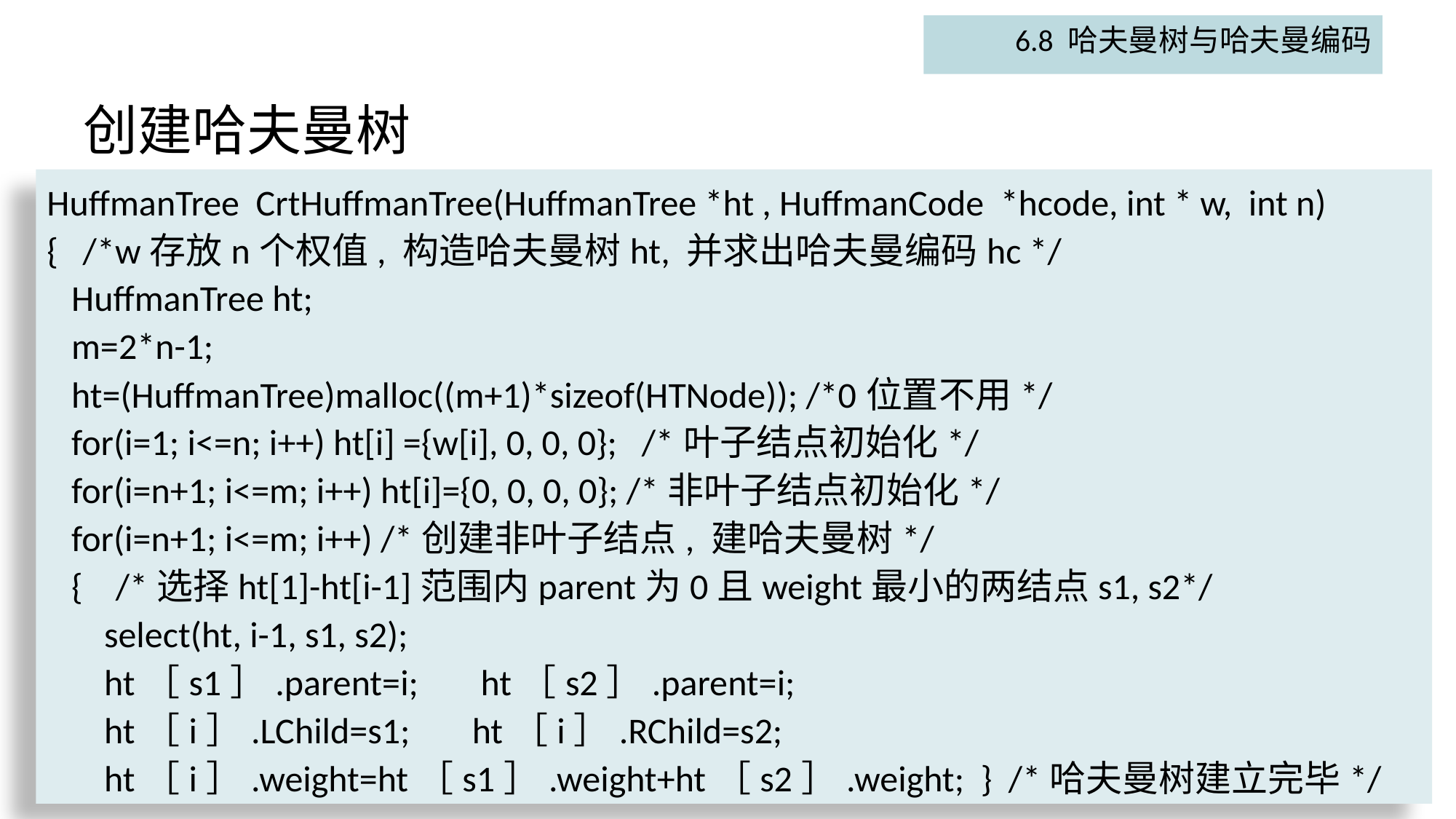

6.8 哈夫曼树与哈夫曼编码
# 创建哈夫曼树
HuffmanTree  CrtHuffmanTree(HuffmanTree *ht , HuffmanCode  *hcode, int * w,  int n)
{   /*w存放n个权值, 构造哈夫曼树ht, 并求出哈夫曼编码hc */
   HuffmanTree ht;
   m=2*n-1;
   ht=(HuffmanTree)malloc((m+1)*sizeof(HTNode)); /*0位置不用*/
   for(i=1; i<=n; i++) ht[i] ={w[i], 0, 0, 0};   /*叶子结点初始化*/
   for(i=n+1; i<=m; i++) ht[i]={0, 0, 0, 0}; /*非叶子结点初始化*/
   for(i=n+1; i<=m; i++) /*创建非叶子结点, 建哈夫曼树*/
   {    /*选择ht[1]-ht[i-1]范围内parent为0且weight最小的两结点s1, s2*/
       select(ht, i-1, s1, s2);
       ht［s1］.parent=i; 　ht［s2］.parent=i;
       ht［i］.LChild=s1; 　ht［i］.RChild=s2;
       ht［i］.weight=ht［s1］.weight+ht［s2］.weight;  }  /*哈夫曼树建立完毕*/